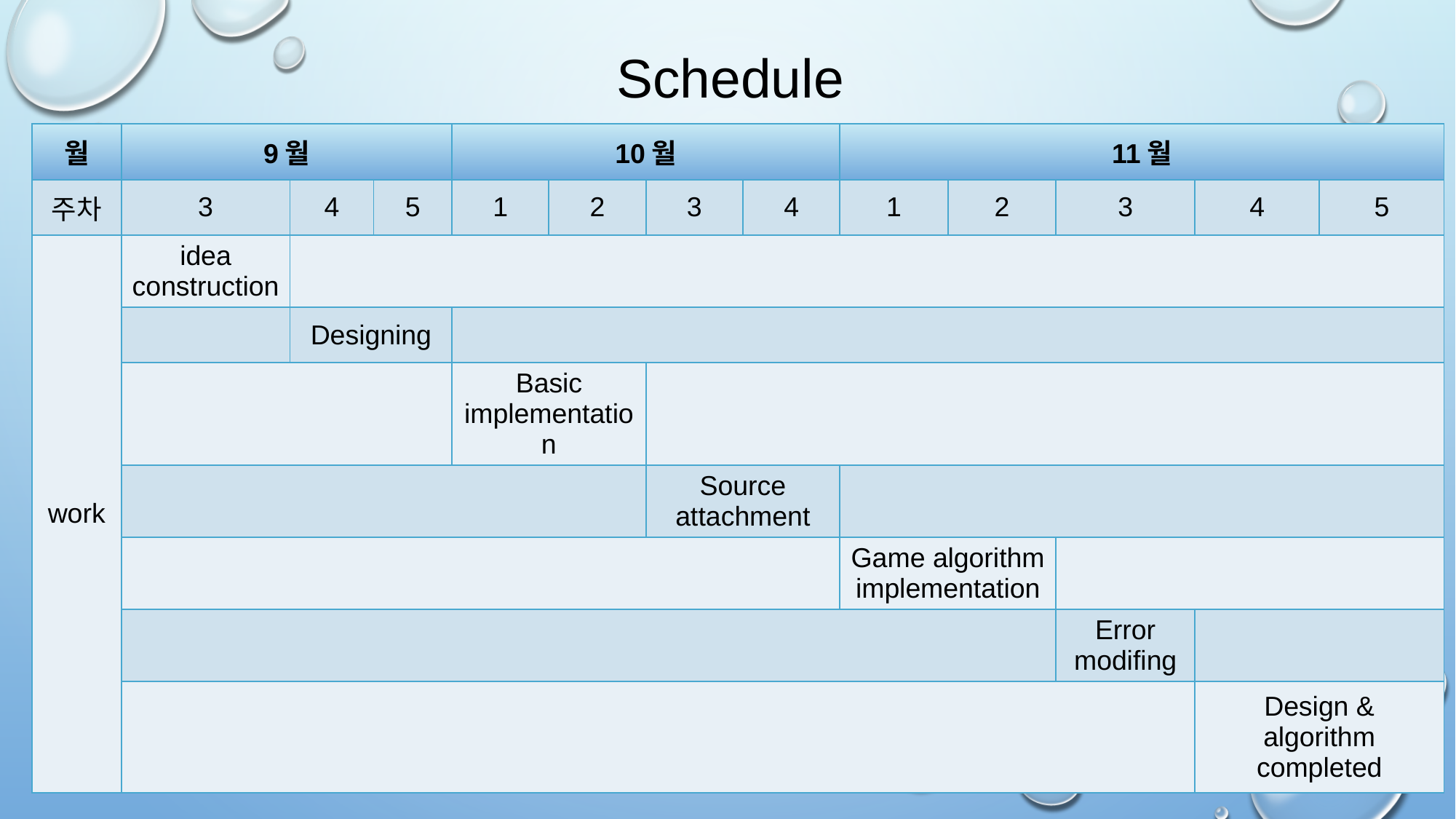

# Schedule
| 월 | 9월 |  |  | 10월 |  |  |  | 11월 |  |  |  |  |
| --- | --- | --- | --- | --- | --- | --- | --- | --- | --- | --- | --- | --- |
| 주차 | 3 | 4 | 5 | 1 | 2 | 3 | 4 | 1 | 2 | 3 | 4 | 5 |
| work | idea construction |  |  |  |  |  |  |  |  |  |  |  |
|  |  | Designing |  |  |  |  |  |  |  |  |  |  |
|  |  |  |  | Basic implementation |  |  |  |  |  |  |  |  |
|  |  |  |  |  |  | Source attachment |  |  |  |  |  |  |
|  |  |  |  |  |  |  |  | Game algorithm implementation |  |  |  |  |
|  |  |  |  |  |  |  |  |  |  | Error modifing |  |  |
|  |  |  |  |  |  |  |  |  |  |  | Design & algorithm completed |  |